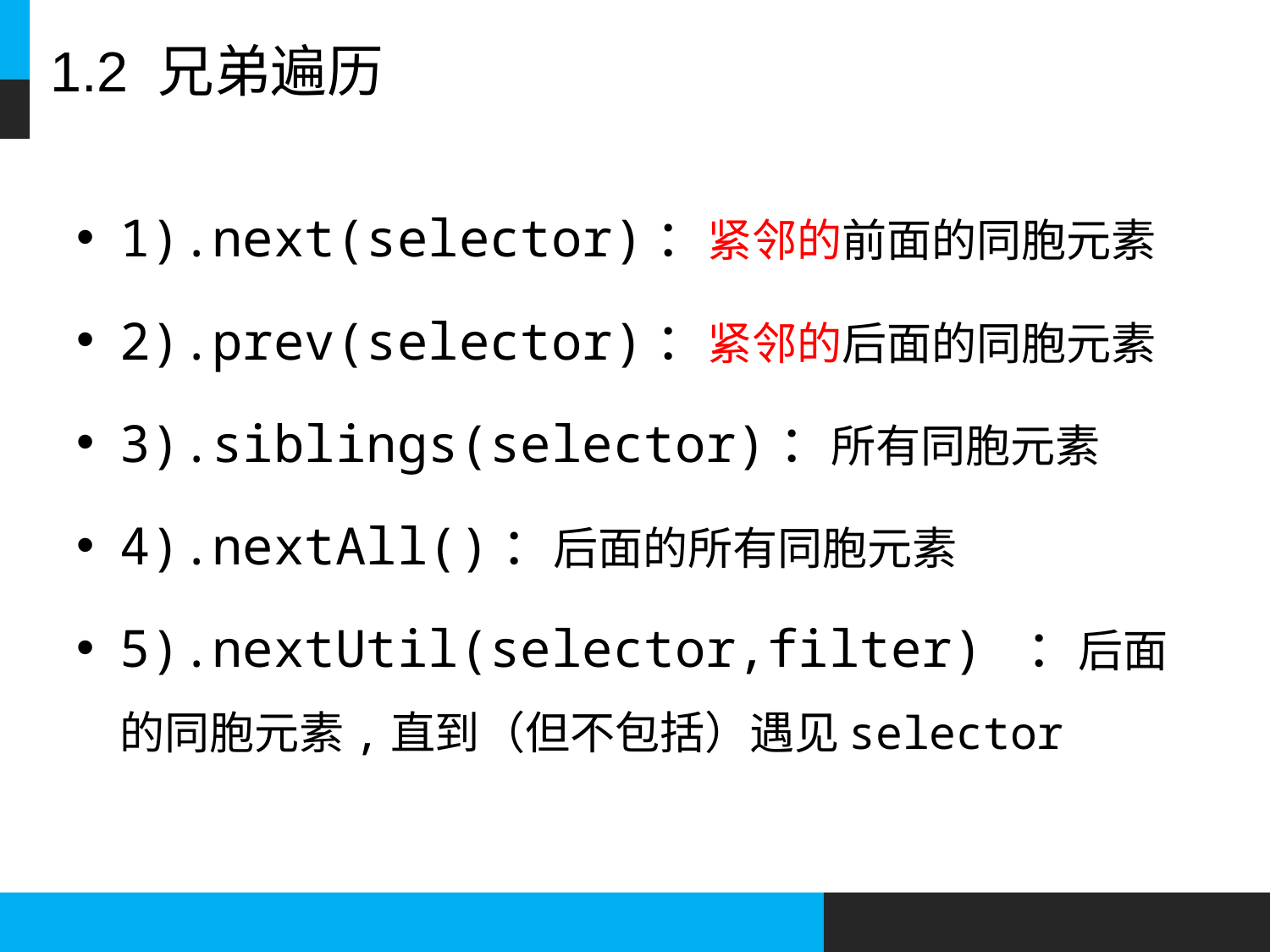

# 1.2 兄弟遍历
1).next(selector)：紧邻的前面的同胞元素
2).prev(selector)：紧邻的后面的同胞元素
3).siblings(selector)：所有同胞元素
4).nextAll()：后面的所有同胞元素
5).nextUtil(selector,filter) ：后面的同胞元素,直到（但不包括）遇见selector